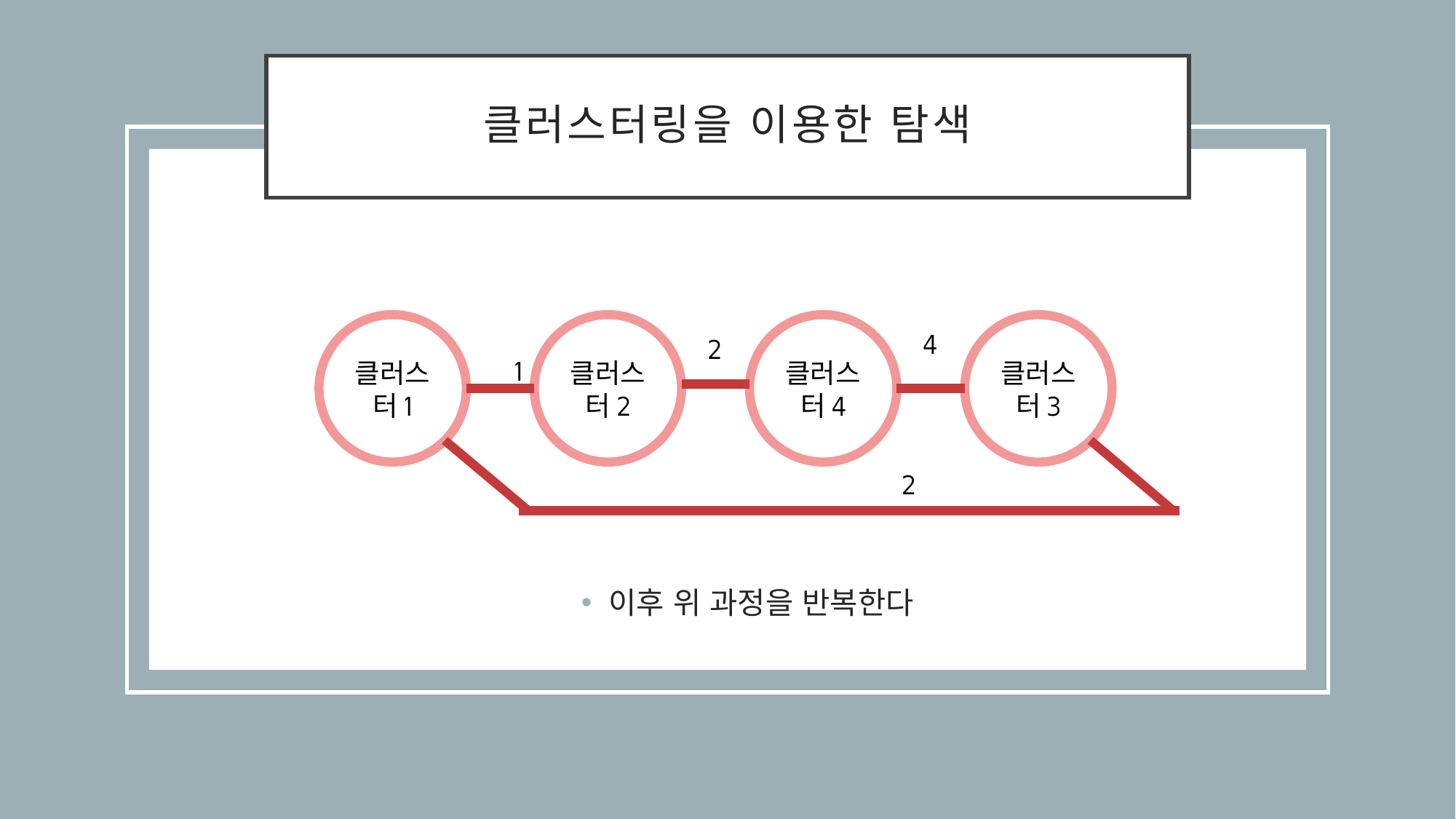

# 클러스터링을 이용한 탐색

클러스터1
클러스터2
클러스터4
클러스터3
4
2

1
2
이후 위 과정을 반복한다